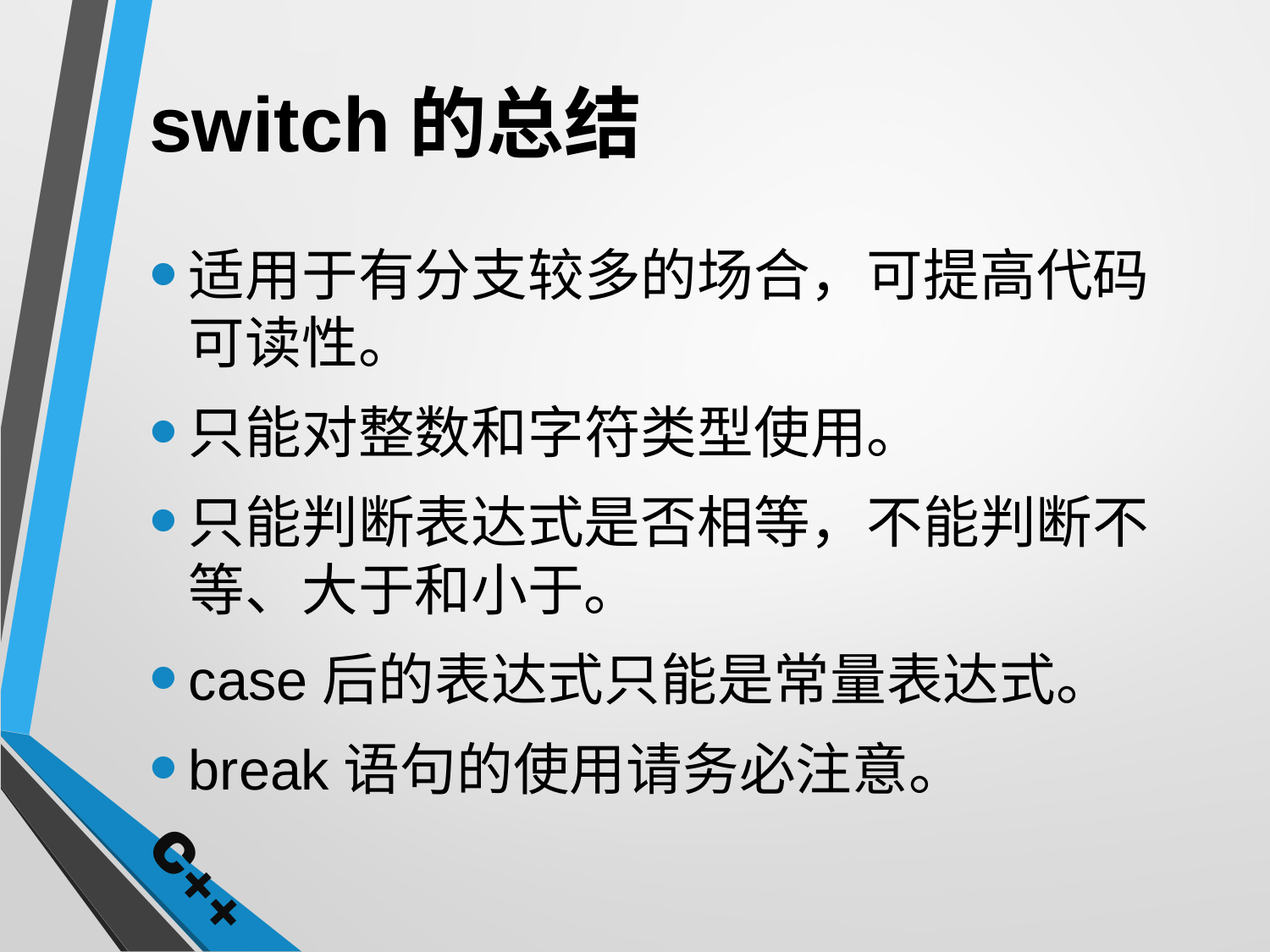

# switch的总结
适用于有分支较多的场合，可提高代码可读性。
只能对整数和字符类型使用。
只能判断表达式是否相等，不能判断不等、大于和小于。
case后的表达式只能是常量表达式。
break语句的使用请务必注意。